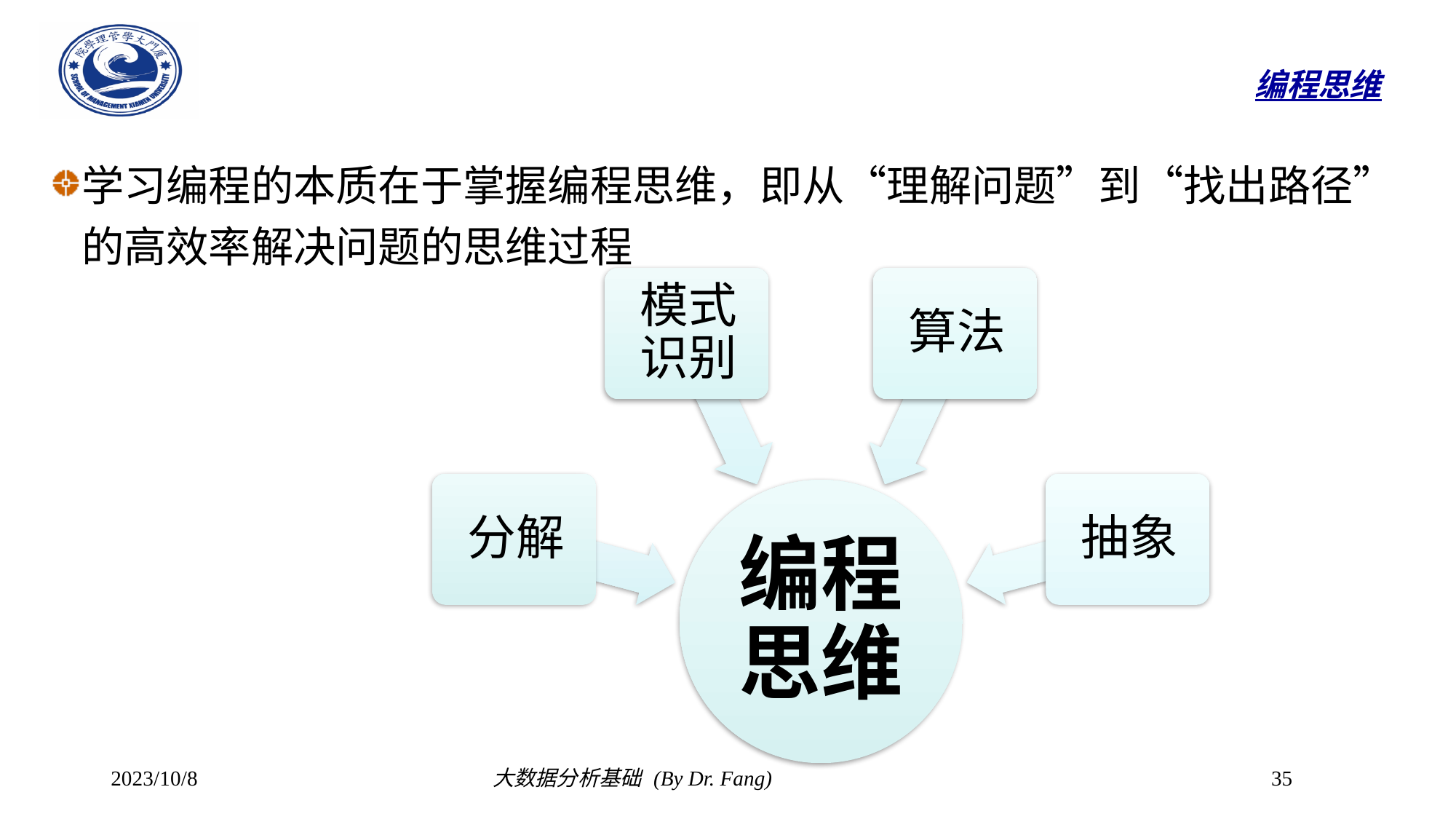

# 编程思维
学习编程的本质在于掌握编程思维，即从“理解问题”到“找出路径”的高效率解决问题的思维过程
编程思维
分解
模式识别
算法
抽象
2023/10/8
大数据分析基础 (By Dr. Fang)
35